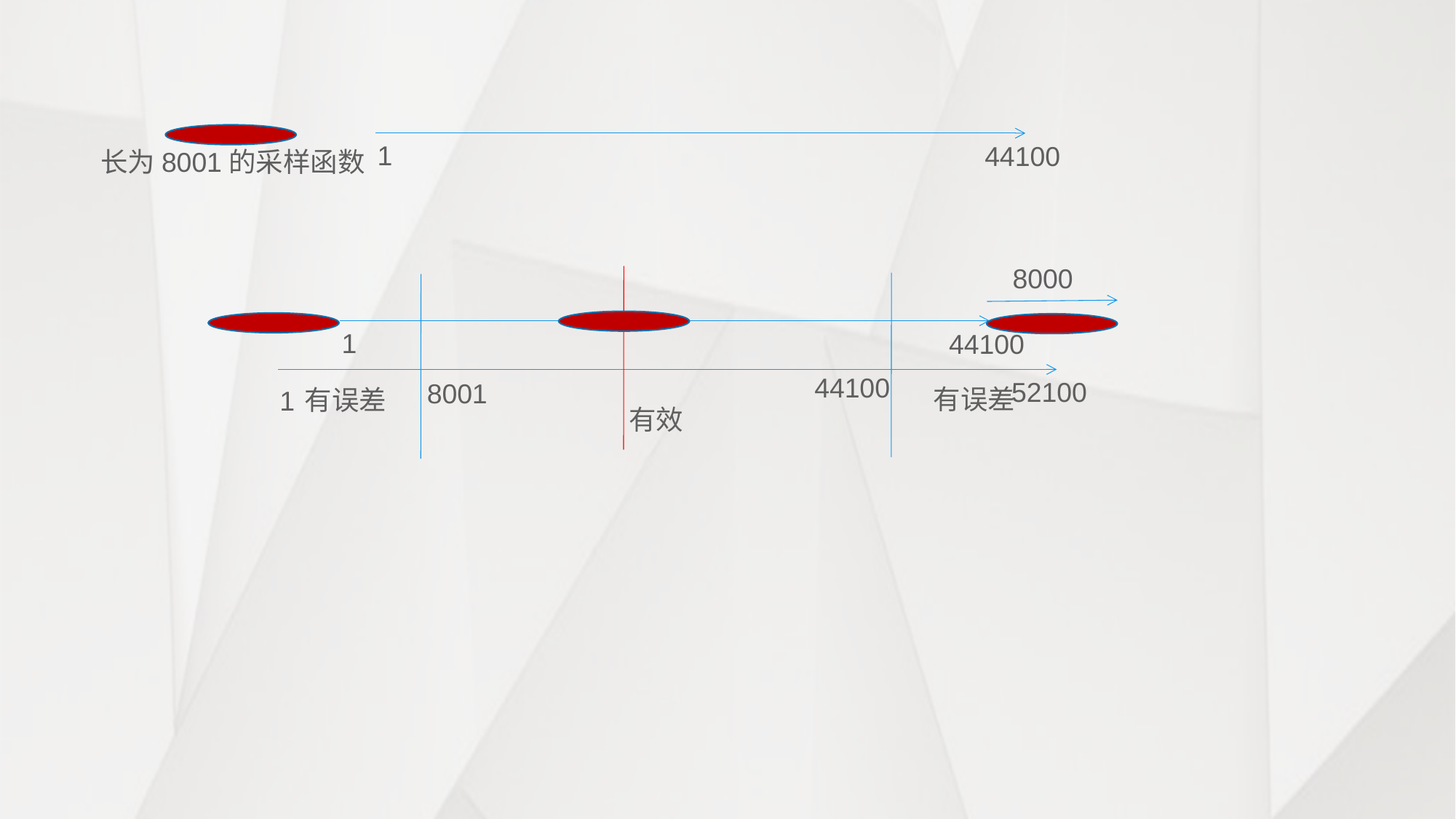

1
44100
长为8001的采样函数
8000

1
44100
44100
52100
8001
有误差
有误差
1
有效